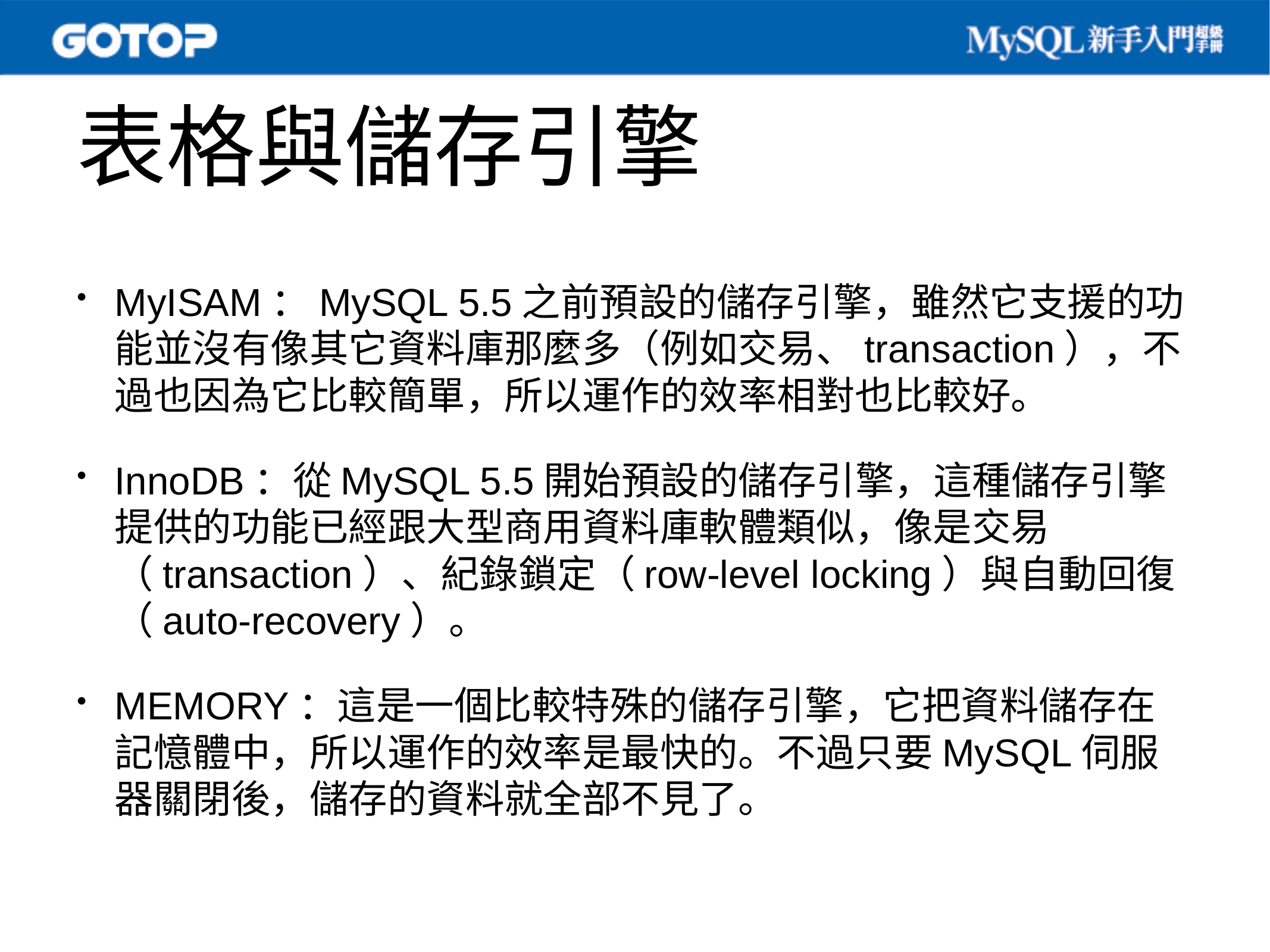

# 表格與儲存引擎
MyISAM：MySQL 5.5之前預設的儲存引擎，雖然它支援的功能並沒有像其它資料庫那麼多（例如交易、transaction），不過也因為它比較簡單，所以運作的效率相對也比較好。
InnoDB：從MySQL 5.5開始預設的儲存引擎，這種儲存引擎提供的功能已經跟大型商用資料庫軟體類似，像是交易（transaction）、紀錄鎖定（row-level locking）與自動回復（auto-recovery）。
MEMORY：這是一個比較特殊的儲存引擎，它把資料儲存在記憶體中，所以運作的效率是最快的。不過只要MySQL伺服器關閉後，儲存的資料就全部不見了。